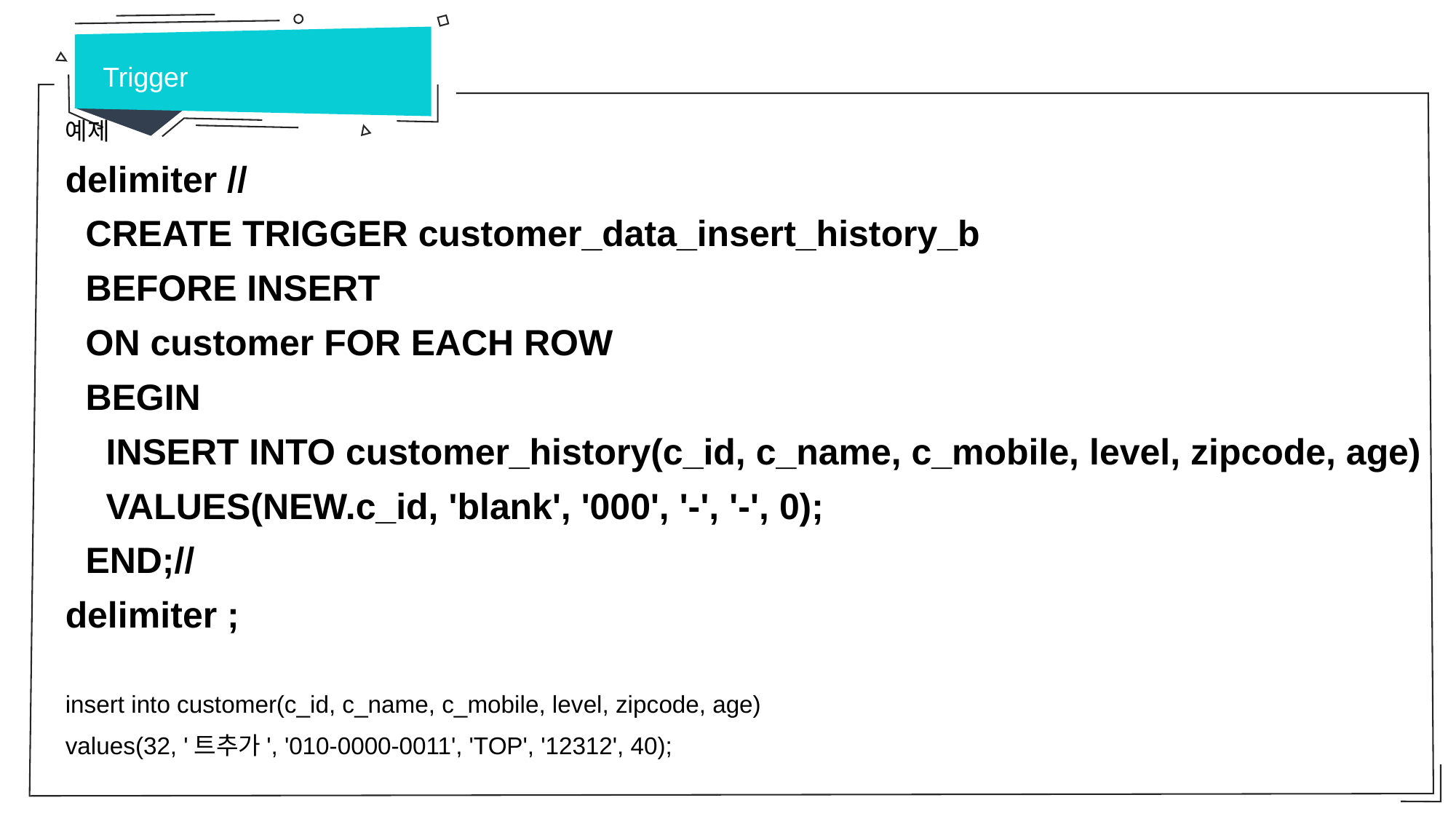

Trigger
예제
delimiter //
  CREATE TRIGGER customer_data_insert_history_b
  BEFORE INSERT
  ON customer FOR EACH ROW
  BEGIN
    INSERT INTO customer_history(c_id, c_name, c_mobile, level, zipcode, age)
    VALUES(NEW.c_id, 'blank', '000', '-', '-', 0);
  END;//
delimiter ;

insert into customer(c_id, c_name, c_mobile, level, zipcode, age)
values(32, '트추가', '010-0000-0011', 'TOP', '12312', 40);